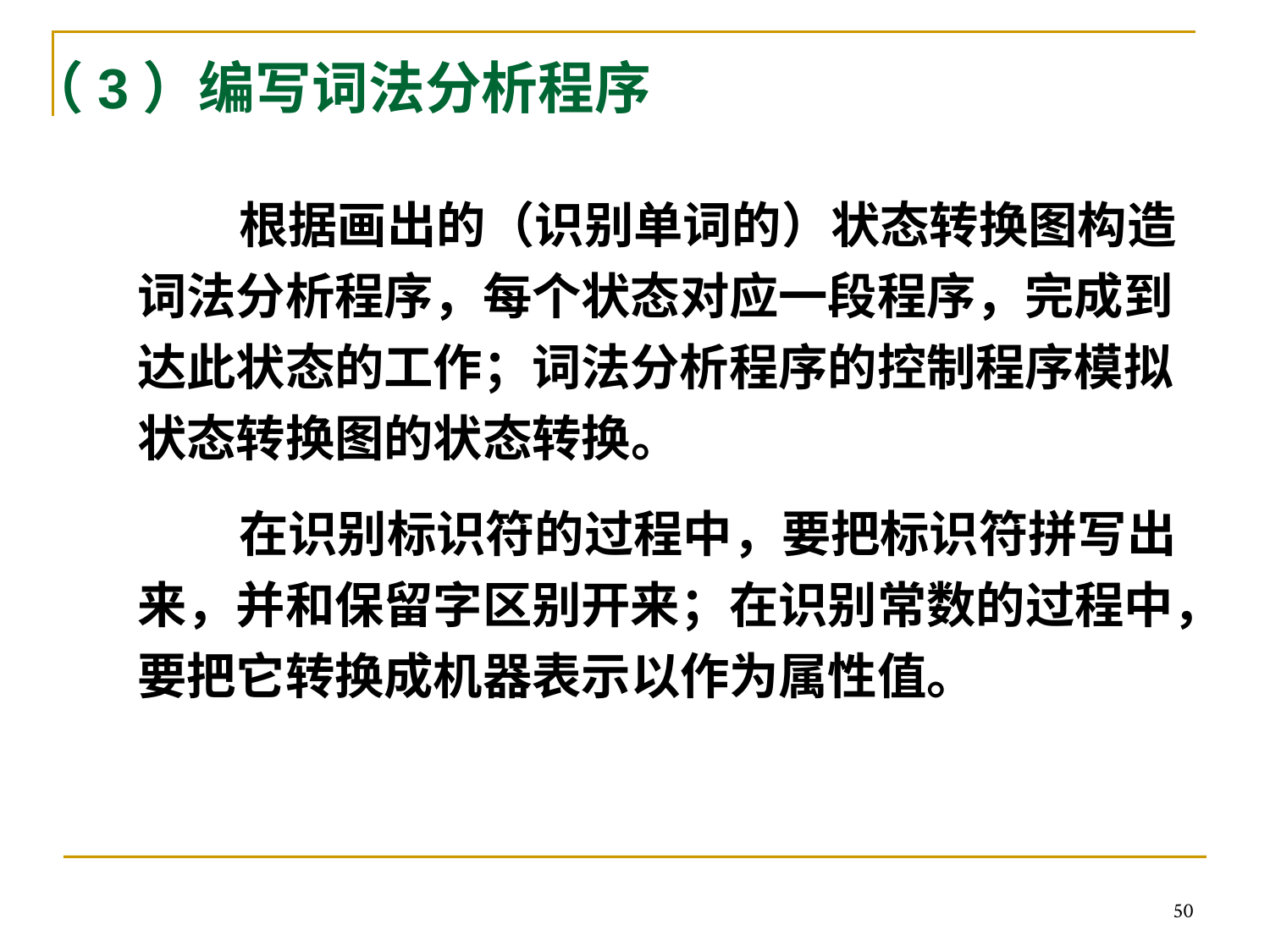

（3）编写词法分析程序
        根据画出的（识别单词的）状态转换图构造词法分析程序，每个状态对应一段程序，完成到达此状态的工作；词法分析程序的控制程序模拟状态转换图的状态转换。
        在识别标识符的过程中，要把标识符拼写出来，并和保留字区别开来；在识别常数的过程中，要把它转换成机器表示以作为属性值。
50